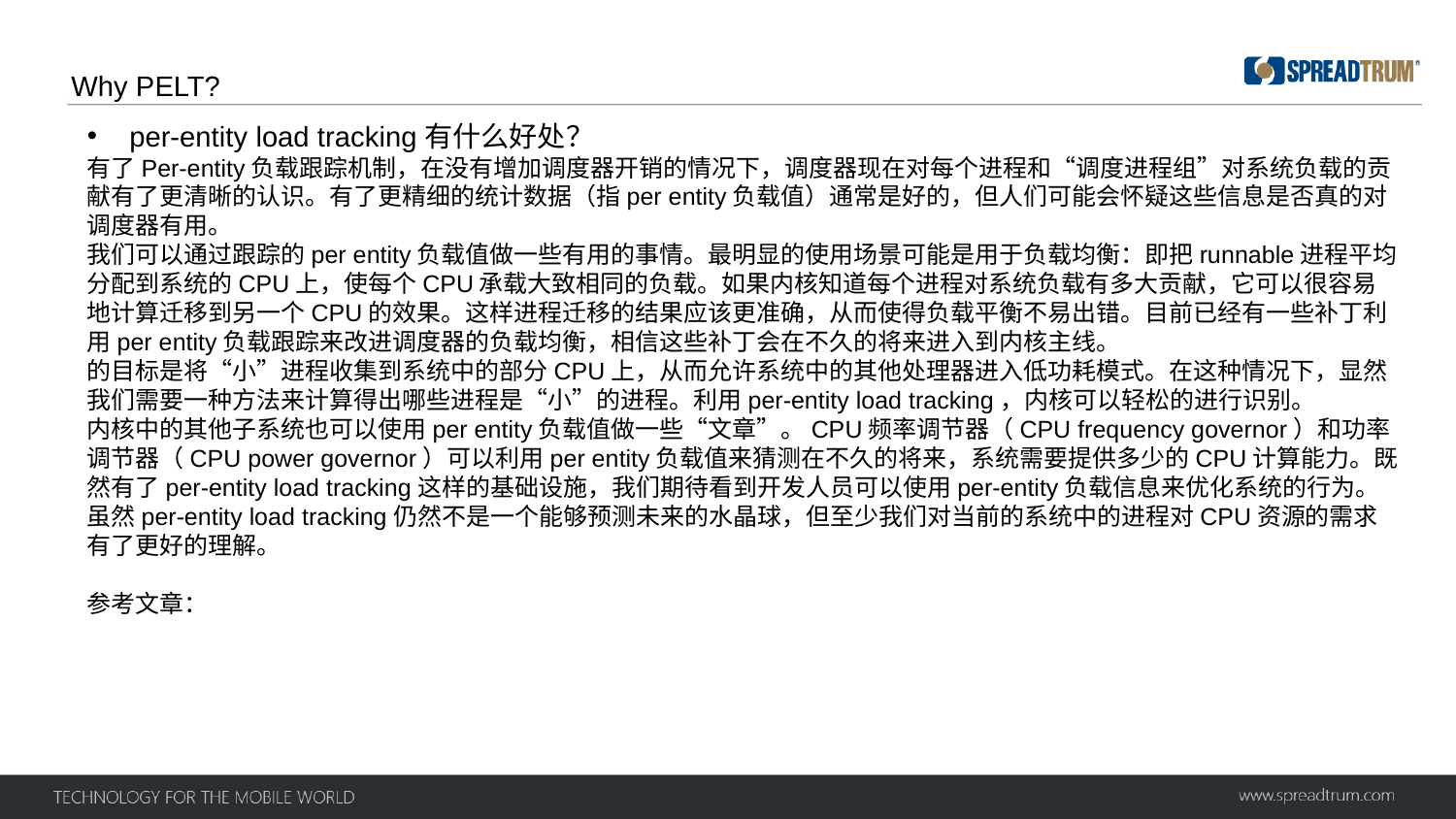

Why PELT?
 per-entity load tracking有什么好处？
有了Per-entity负载跟踪机制，在没有增加调度器开销的情况下，调度器现在对每个进程和“调度进程组”对系统负载的贡献有了更清晰的认识。有了更精细的统计数据（指per entity负载值）通常是好的，但人们可能会怀疑这些信息是否真的对调度器有用。
我们可以通过跟踪的per entity负载值做一些有用的事情。最明显的使用场景可能是用于负载均衡：即把runnable进程平均分配到系统的CPU上，使每个CPU承载大致相同的负载。如果内核知道每个进程对系统负载有多大贡献，它可以很容易地计算迁移到另一个CPU的效果。这样进程迁移的结果应该更准确，从而使得负载平衡不易出错。目前已经有一些补丁利用per entity负载跟踪来改进调度器的负载均衡，相信这些补丁会在不久的将来进入到内核主线。
的目标是将“小”进程收集到系统中的部分CPU上，从而允许系统中的其他处理器进入低功耗模式。在这种情况下，显然我们需要一种方法来计算得出哪些进程是“小”的进程。利用per-entity load tracking，内核可以轻松的进行识别。
内核中的其他子系统也可以使用per entity负载值做一些“文章”。CPU频率调节器（CPU frequency governor）和功率调节器（CPU power governor）可以利用per entity负载值来猜测在不久的将来，系统需要提供多少的CPU计算能力。既然有了per-entity load tracking这样的基础设施，我们期待看到开发人员可以使用per-entity负载信息来优化系统的行为。虽然per-entity load tracking仍然不是一个能够预测未来的水晶球，但至少我们对当前的系统中的进程对CPU资源的需求有了更好的理解。

参考文章：